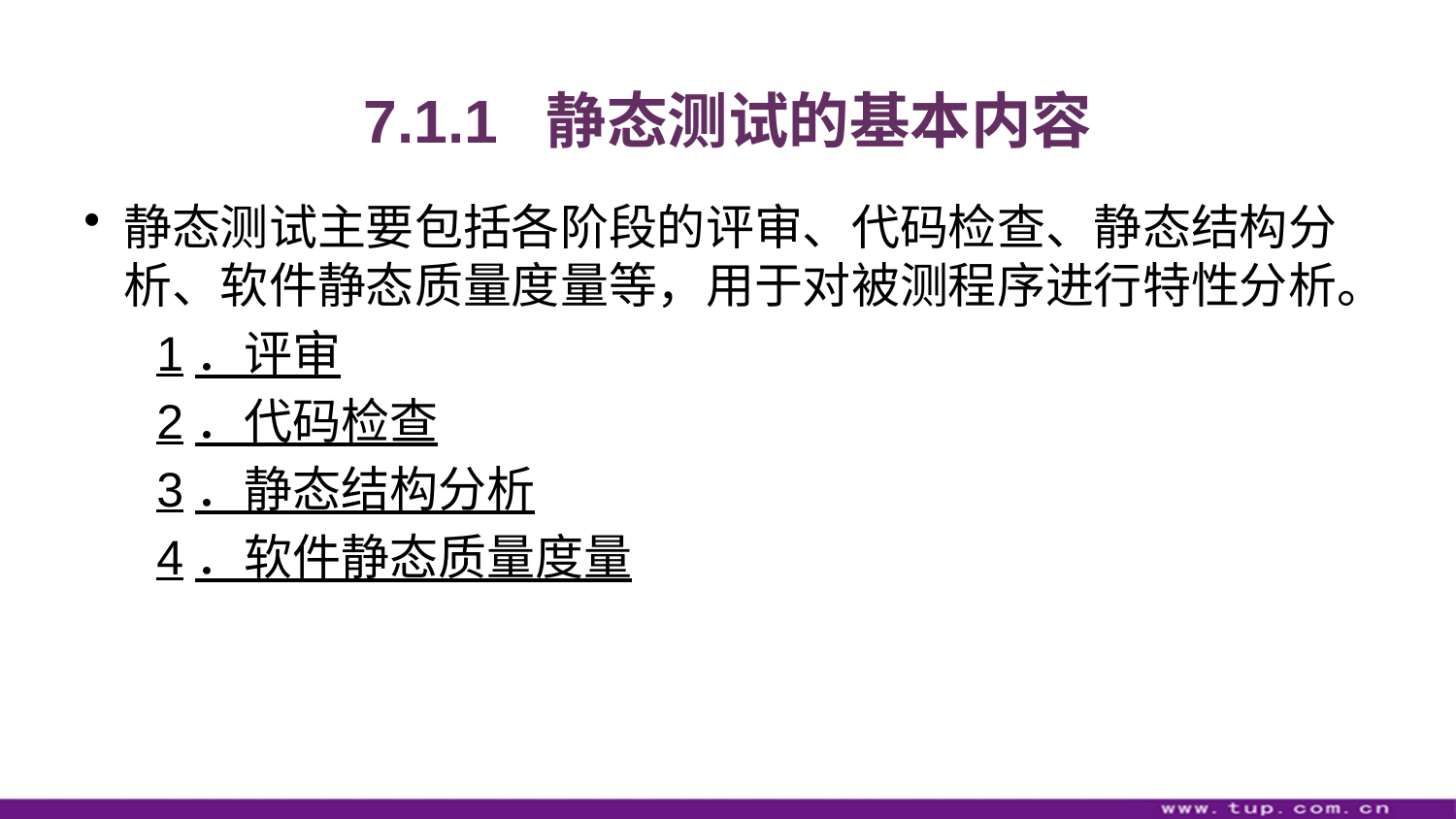

# 7.1.1  静态测试的基本内容
静态测试主要包括各阶段的评审、代码检查、静态结构分析、软件静态质量度量等，用于对被测程序进行特性分析。
1．评审
2．代码检查
3．静态结构分析
4．软件静态质量度量